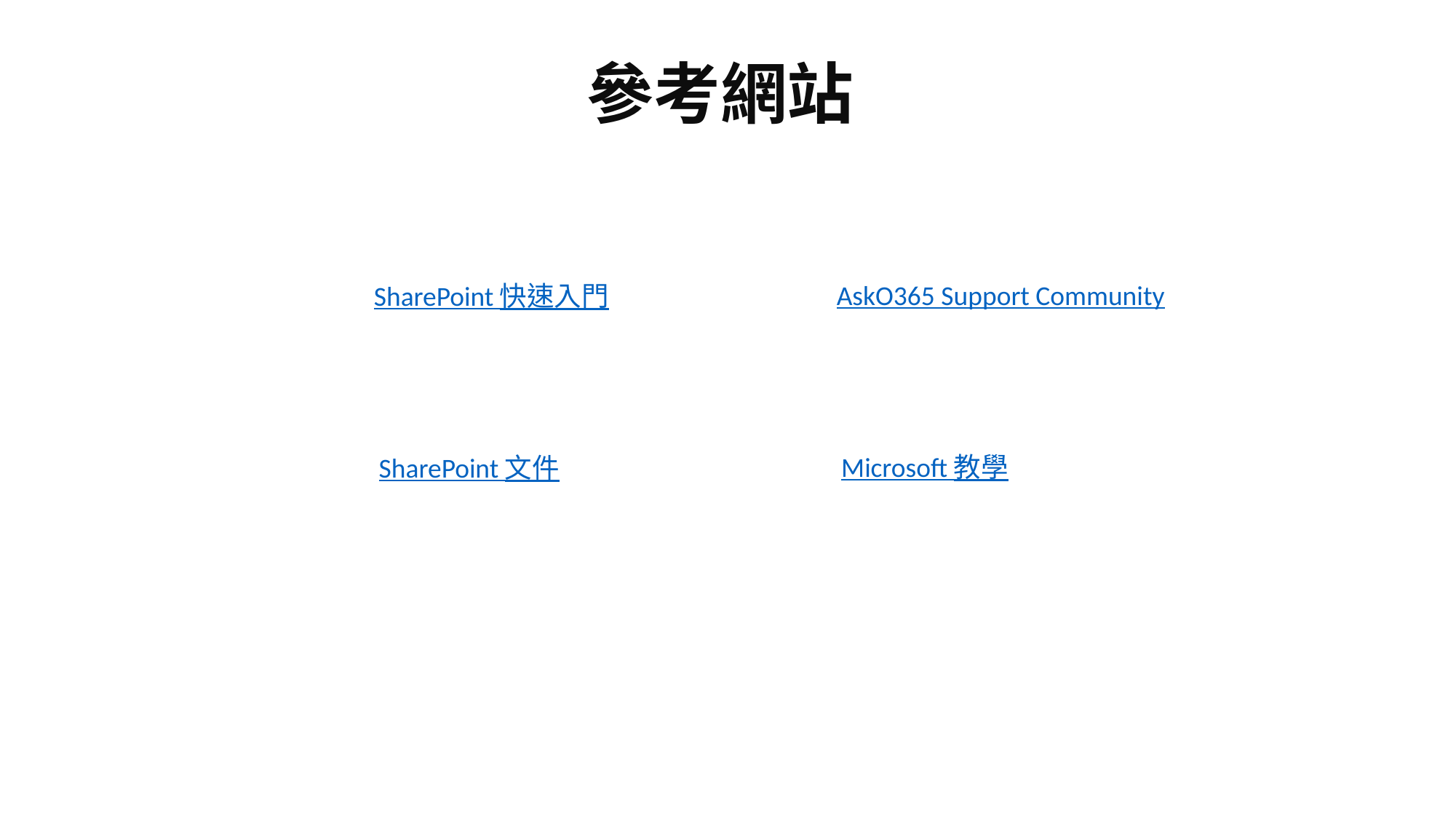

參考網站
AskO365 Support Community
SharePoint 快速入門
Microsoft 教學
SharePoint 文件